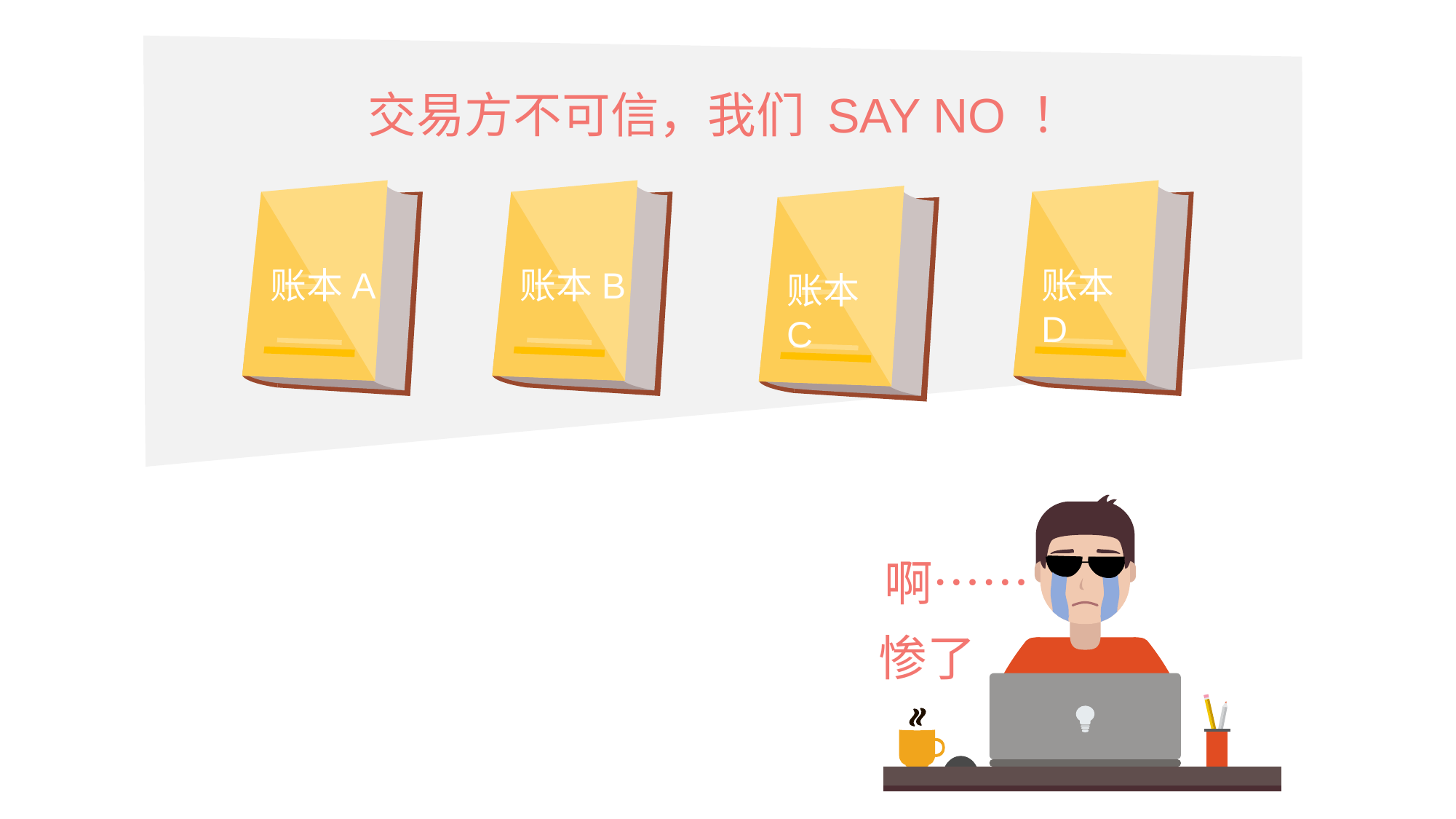

交易方不可信，我们 SAY NO ！

账本A
账本B
账本D
账本C

啊……
惨了